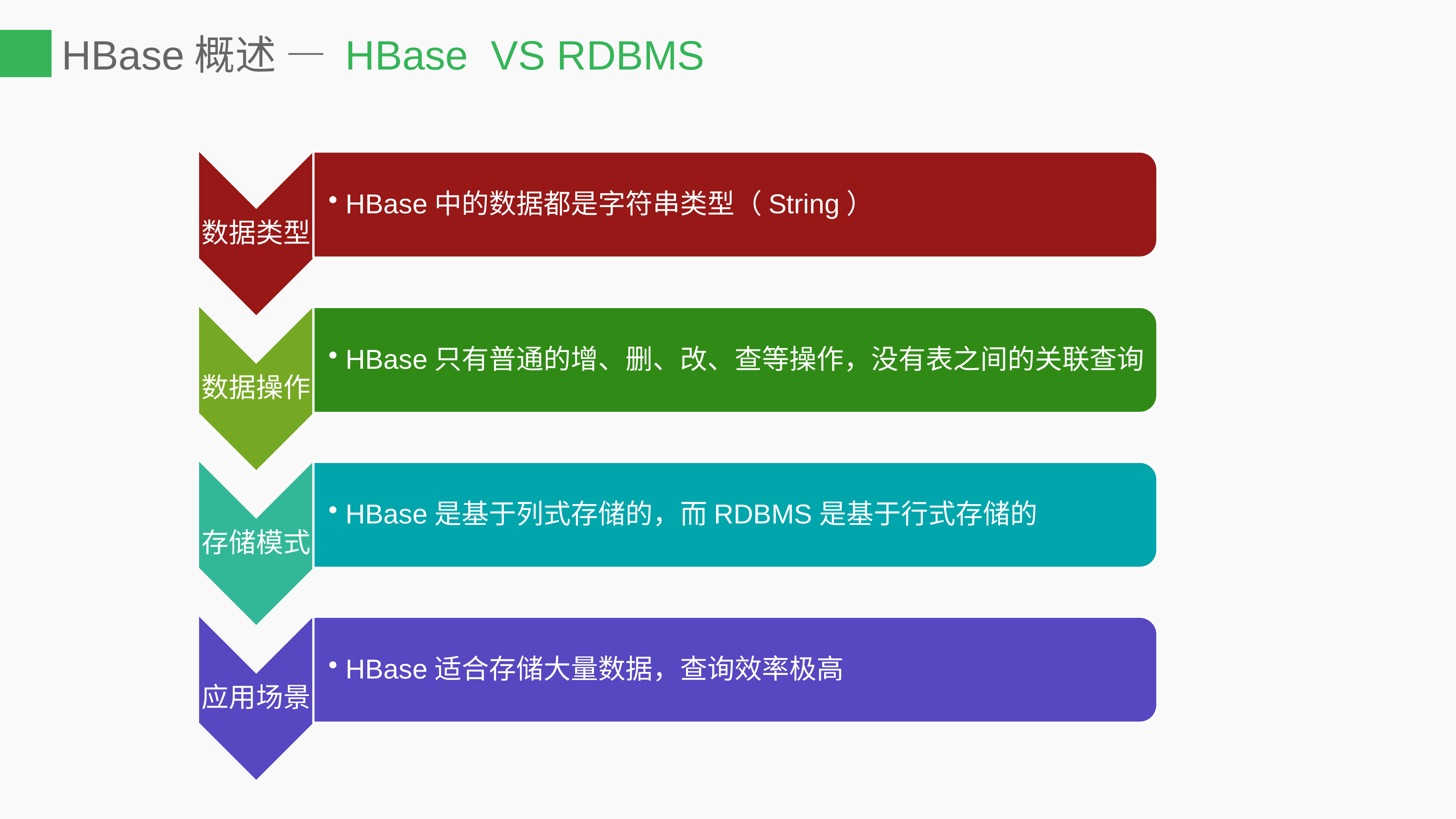

# HBase概述 — HBase  VS RDBMS
数据类型
HBase中的数据都是字符串类型（String）
数据操作
HBase只有普通的增、删、改、查等操作，没有表之间的关联查询
存储模式
HBase是基于列式存储的，而RDBMS是基于行式存储的
应用场景

HBase适合存储大量数据，查询效率极高